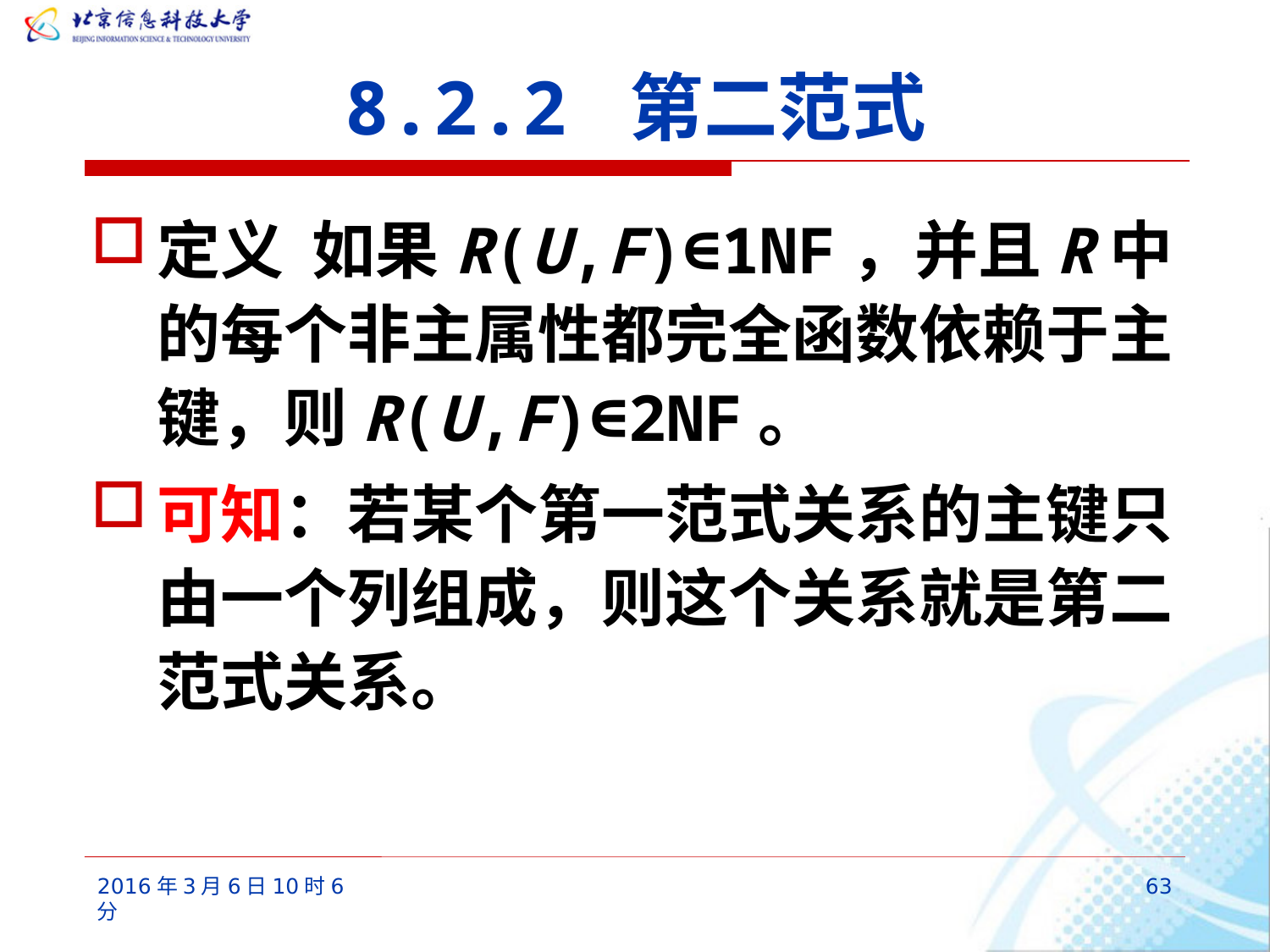

# 8.2.2 第二范式
定义  如果R(U,F)∈1NF，并且R中的每个非主属性都完全函数依赖于主键，则R(U,F)∈2NF。
可知：若某个第一范式关系的主键只由一个列组成，则这个关系就是第二范式关系。
2016年3月6日10时6分
63